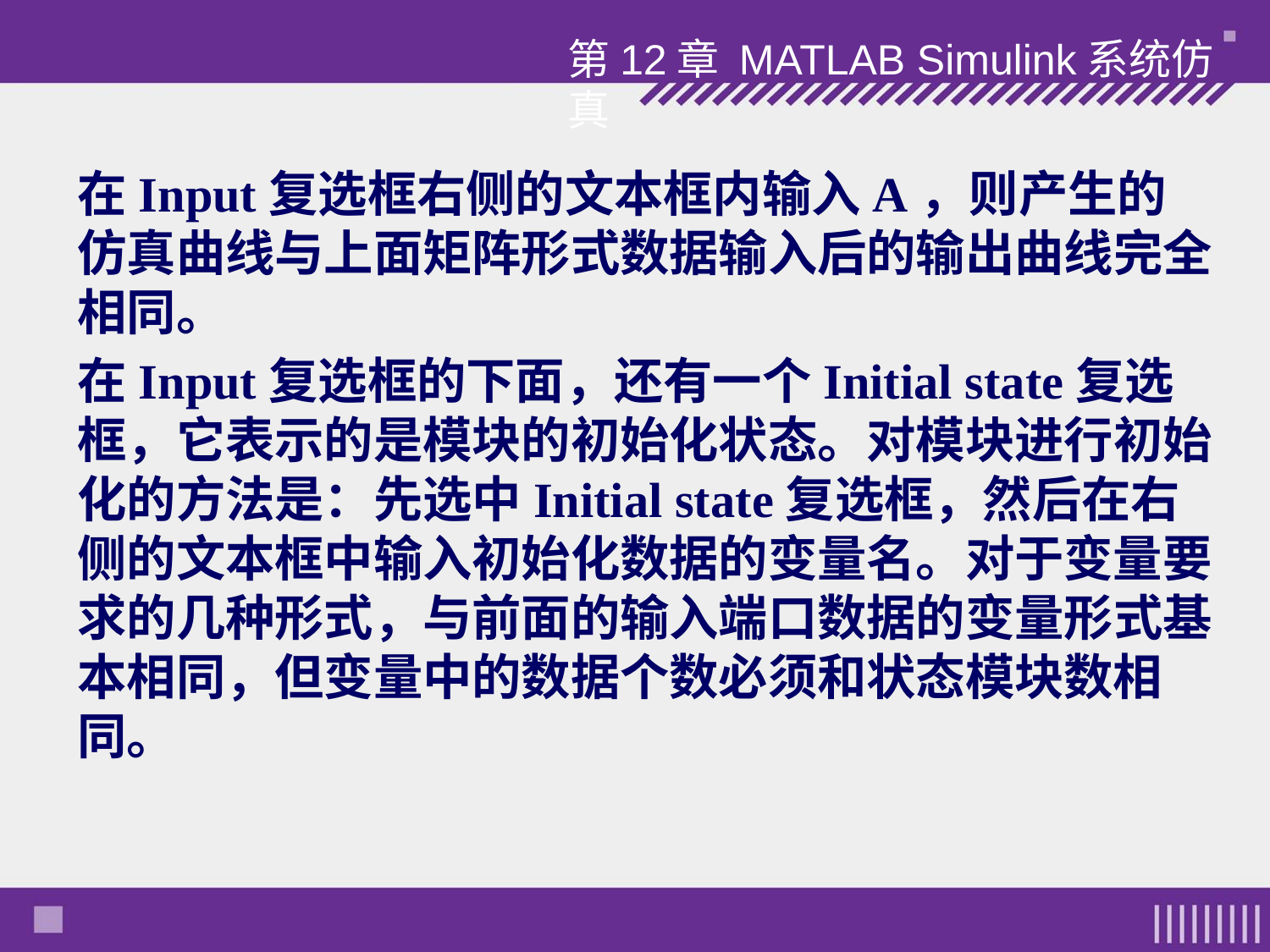

第12章 MATLAB Simulink系统仿真
在Input复选框右侧的文本框内输入A，则产生的仿真曲线与上面矩阵形式数据输入后的输出曲线完全相同。
在Input复选框的下面，还有一个Initial state复选框，它表示的是模块的初始化状态。对模块进行初始化的方法是：先选中Initial state复选框，然后在右侧的文本框中输入初始化数据的变量名。对于变量要求的几种形式，与前面的输入端口数据的变量形式基本相同，但变量中的数据个数必须和状态模块数相同。